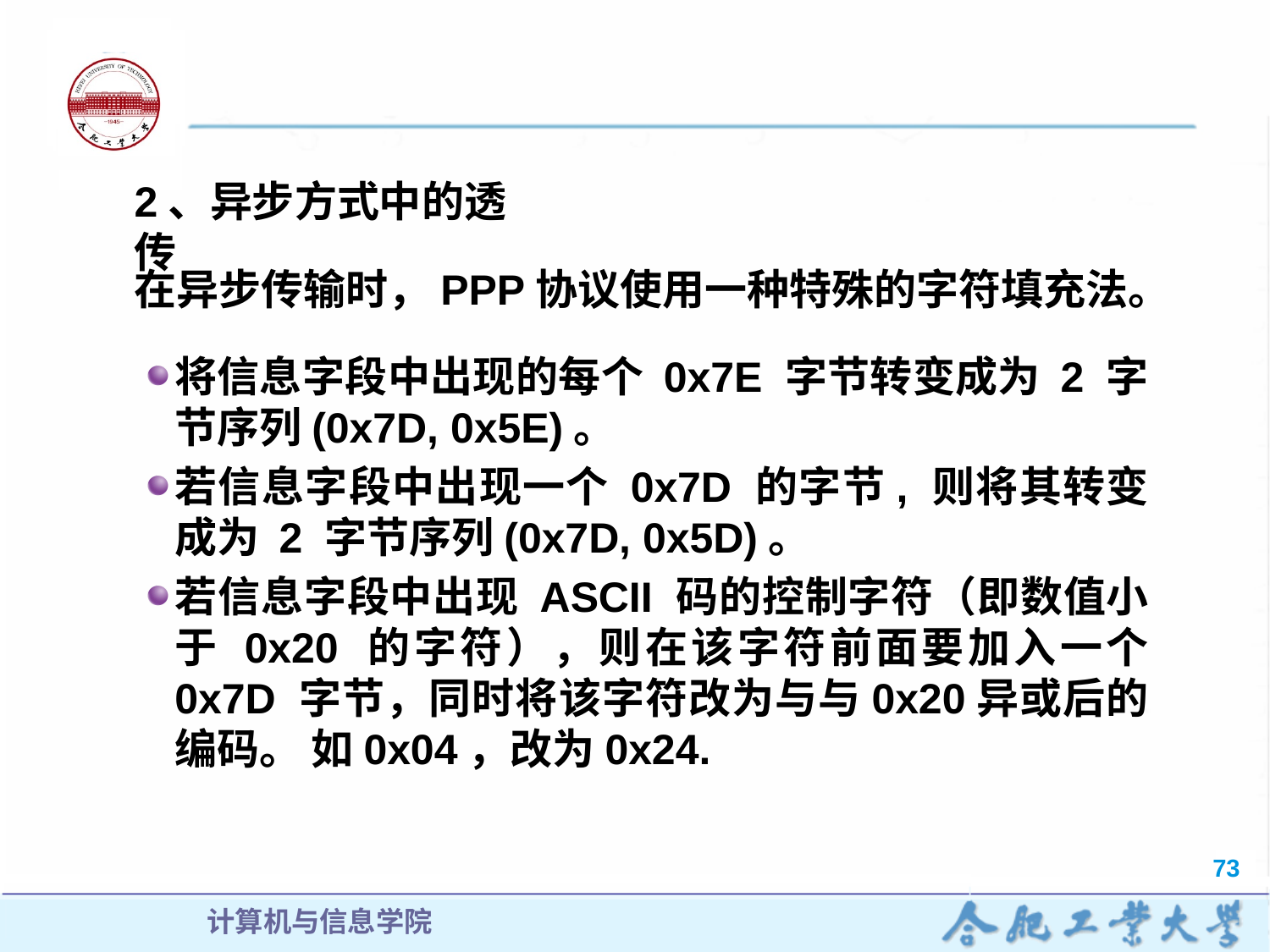

#
2、异步方式中的透传
在异步传输时，PPP协议使用一种特殊的字符填充法。
将信息字段中出现的每个 0x7E 字节转变成为 2 字节序列(0x7D, 0x5E)。
若信息字段中出现一个 0x7D 的字节, 则将其转变成为 2 字节序列(0x7D, 0x5D)。
若信息字段中出现 ASCII 码的控制字符（即数值小于 0x20 的字符），则在该字符前面要加入一个 0x7D 字节，同时将该字符改为与与0x20异或后的编码。 如0x04，改为0x24.